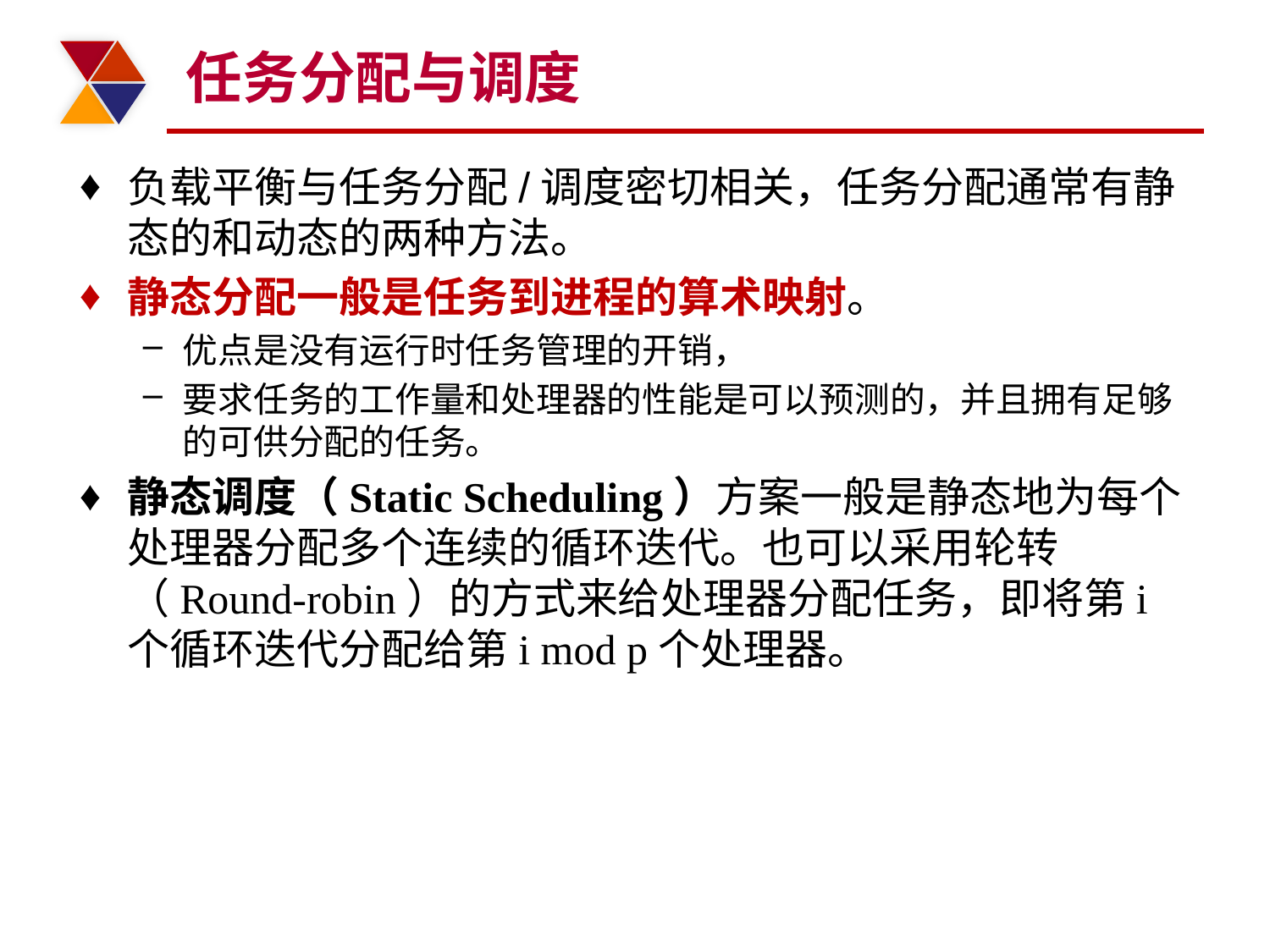

# 任务分配与调度
负载平衡与任务分配/调度密切相关，任务分配通常有静态的和动态的两种方法。
静态分配一般是任务到进程的算术映射。
优点是没有运行时任务管理的开销，
要求任务的工作量和处理器的性能是可以预测的，并且拥有足够的可供分配的任务。
静态调度（Static Scheduling）方案一般是静态地为每个处理器分配多个连续的循环迭代。也可以采用轮转（Round-robin）的方式来给处理器分配任务，即将第i个循环迭代分配给第i mod p个处理器。